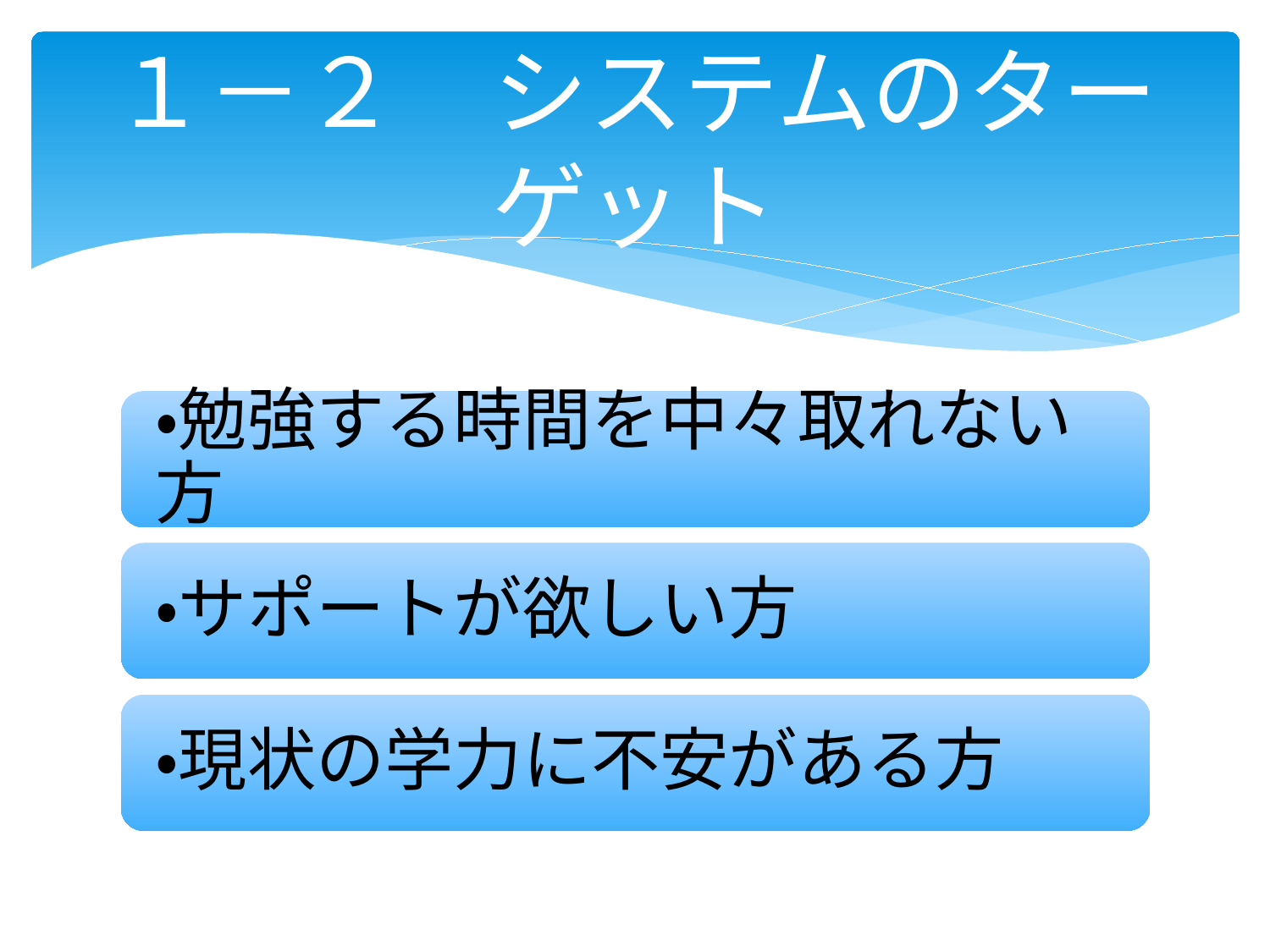

# １－２　システムのターゲット
・勉強する時間を中々取れない方
・サポートが欲しい方
・現状の学力に不安がある方